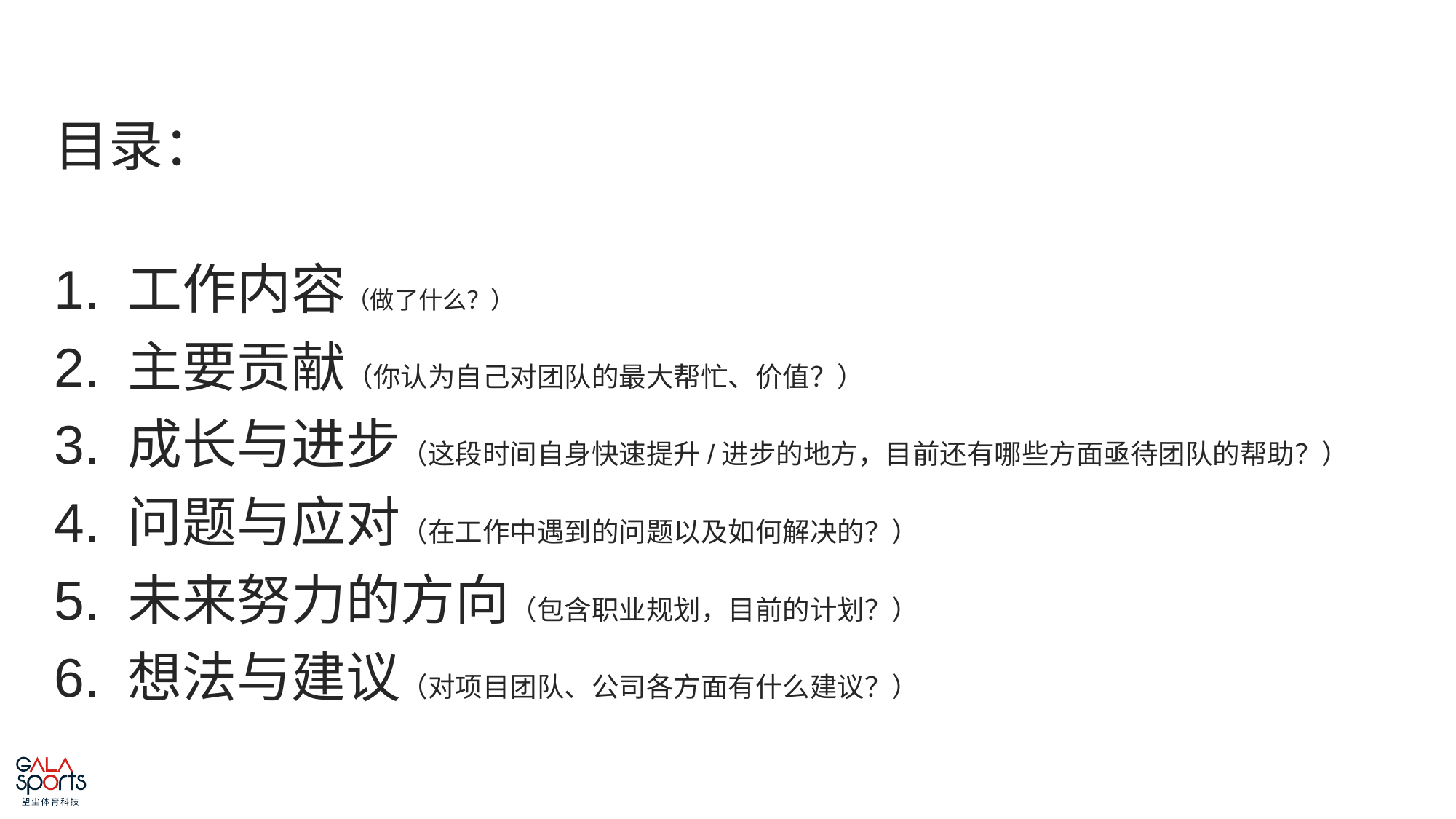

目录：

1. 工作内容（做了什么？）
2. 主要贡献（你认为自己对团队的最大帮忙、价值？）
3. 成长与进步（这段时间自身快速提升/进步的地方，目前还有哪些方面亟待团队的帮助？）
4. 问题与应对（在工作中遇到的问题以及如何解决的？）
5. 未来努力的方向（包含职业规划，目前的计划？）
6. 想法与建议（对项目团队、公司各方面有什么建议？）